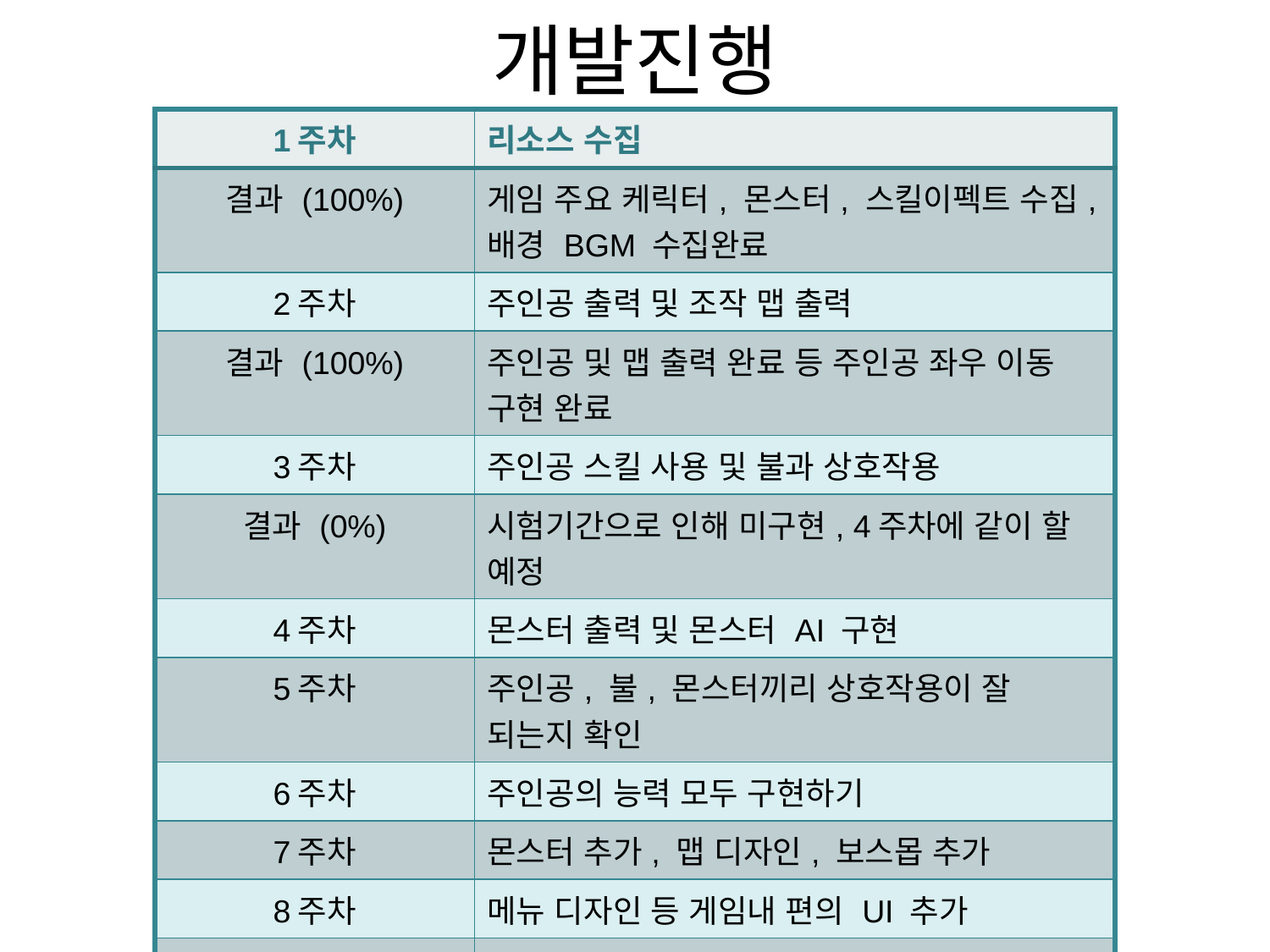

# 개발진행
| 1주차 | 리소스 수집 |
| --- | --- |
| 결과 (100%) | 게임 주요 케릭터, 몬스터, 스킬이펙트 수집, 배경 BGM 수집완료 |
| 2주차 | 주인공 출력 및 조작 맵 출력 |
| 결과 (100%) | 주인공 및 맵 출력 완료 등 주인공 좌우 이동 구현 완료 |
| 3주차 | 주인공 스킬 사용 및 불과 상호작용 |
| 결과 (0%) | 시험기간으로 인해 미구현, 4주차에 같이 할 예정 |
| 4주차 | 몬스터 출력 및 몬스터 AI 구현 |
| 5주차 | 주인공, 불, 몬스터끼리 상호작용이 잘 되는지 확인 |
| 6주차 | 주인공의 능력 모두 구현하기 |
| 7주차 | 몬스터 추가, 맵 디자인, 보스몹 추가 |
| 8주차 | 메뉴 디자인 등 게임내 편의 UI 추가 |
| 9주차 | 게임 테스트 및 밸런스 조절 |
| 10주차 | 최종 점검 및 릴리즈 |